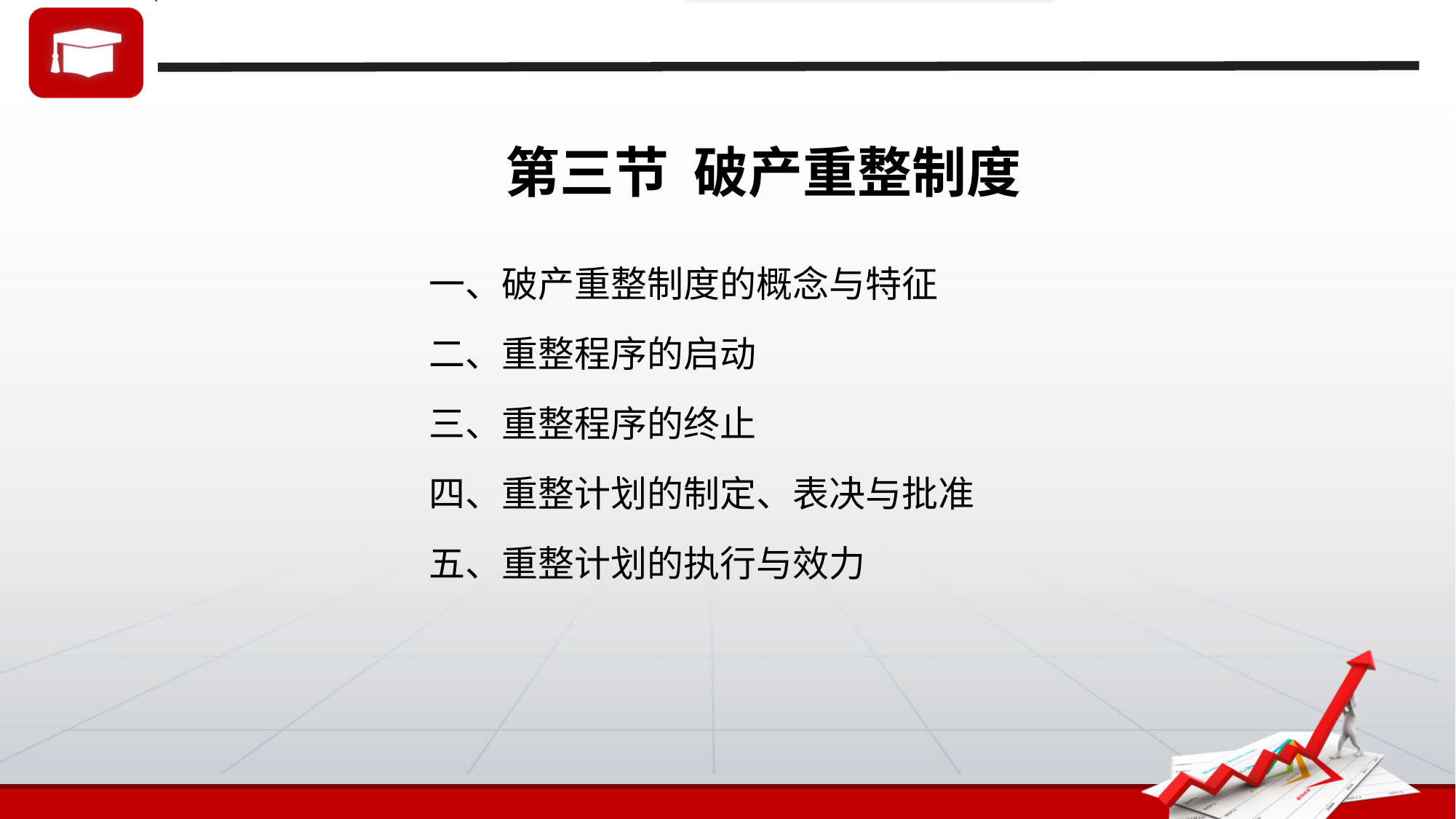

# 第三节  破产重整制度
一、破产重整制度的概念与特征
二、重整程序的启动
三、重整程序的终止
四、重整计划的制定、表决与批准
五、重整计划的执行与效力